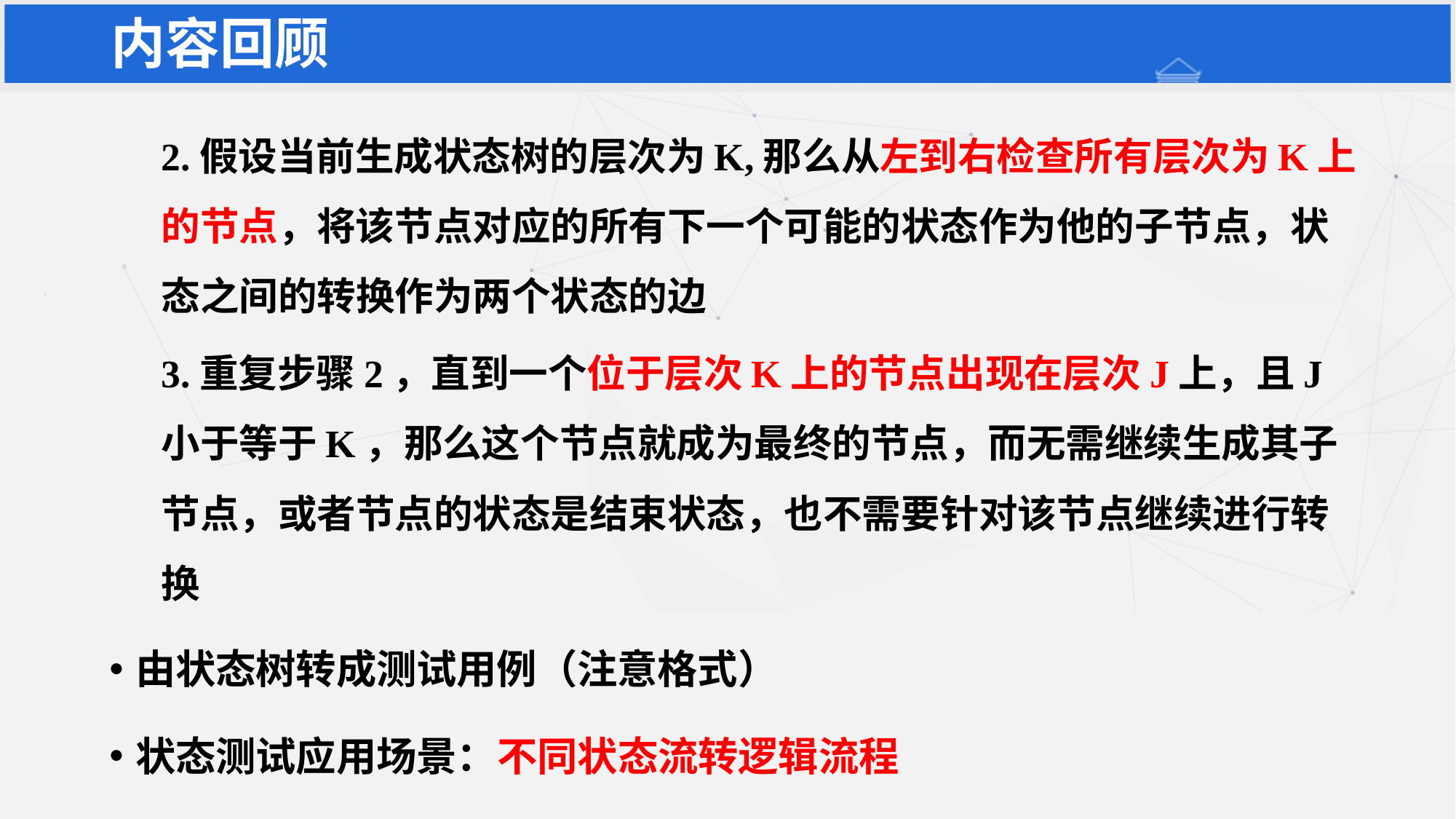

# 内容回顾
2.假设当前生成状态树的层次为K,那么从左到右检查所有层次为K上的节点，将该节点对应的所有下一个可能的状态作为他的子节点，状态之间的转换作为两个状态的边
3.重复步骤2，直到一个位于层次K上的节点出现在层次J上，且J小于等于K，那么这个节点就成为最终的节点，而无需继续生成其子节点，或者节点的状态是结束状态，也不需要针对该节点继续进行转换
由状态树转成测试用例（注意格式）
状态测试应用场景：不同状态流转逻辑流程